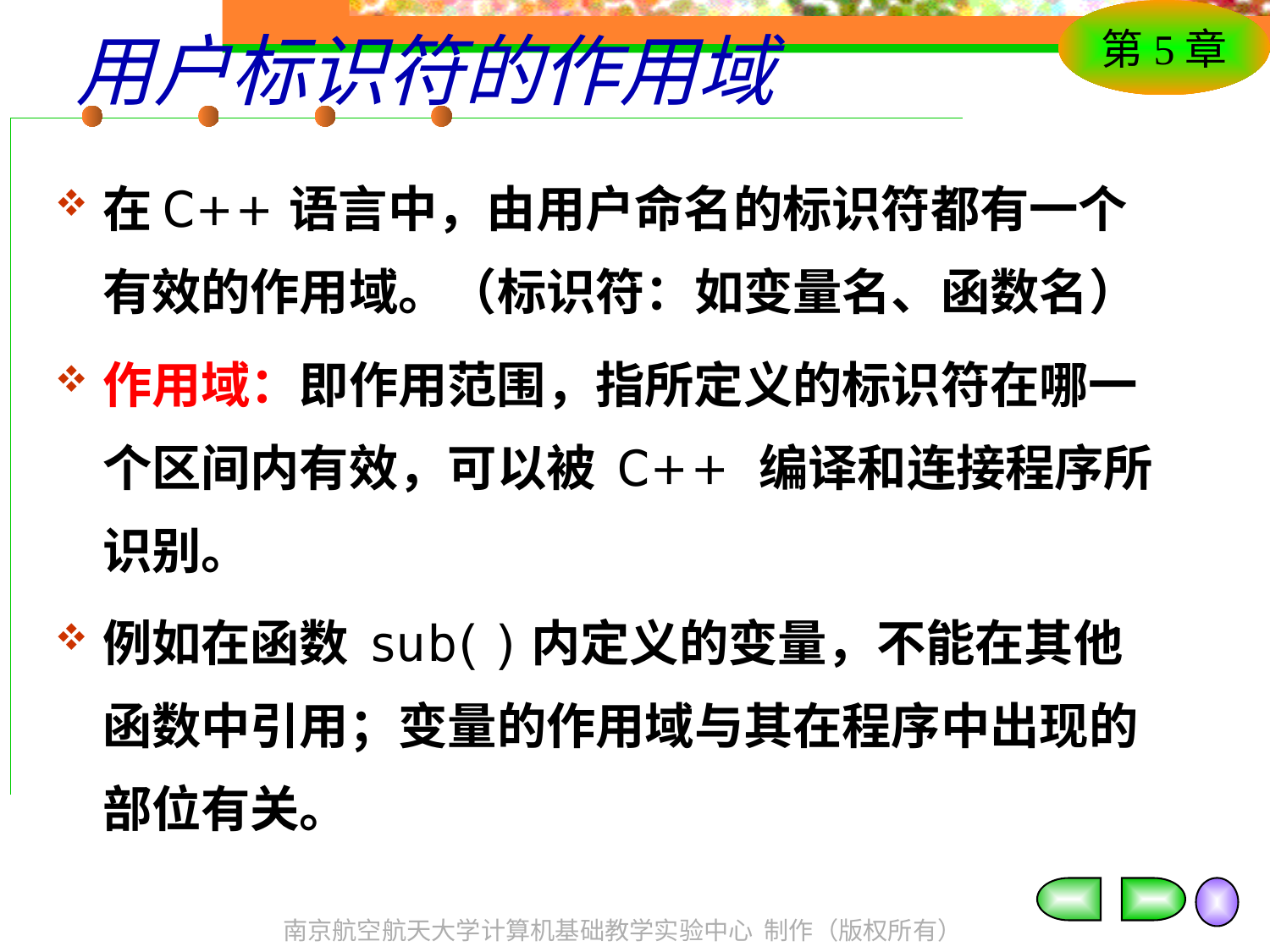

# 用户标识符的作用域
在C++语言中，由用户命名的标识符都有一个有效的作用域。（标识符：如变量名、函数名）
作用域：即作用范围，指所定义的标识符在哪一个区间内有效，可以被 C++ 编译和连接程序所识别。
例如在函数 sub( )内定义的变量，不能在其他函数中引用；变量的作用域与其在程序中出现的部位有关。